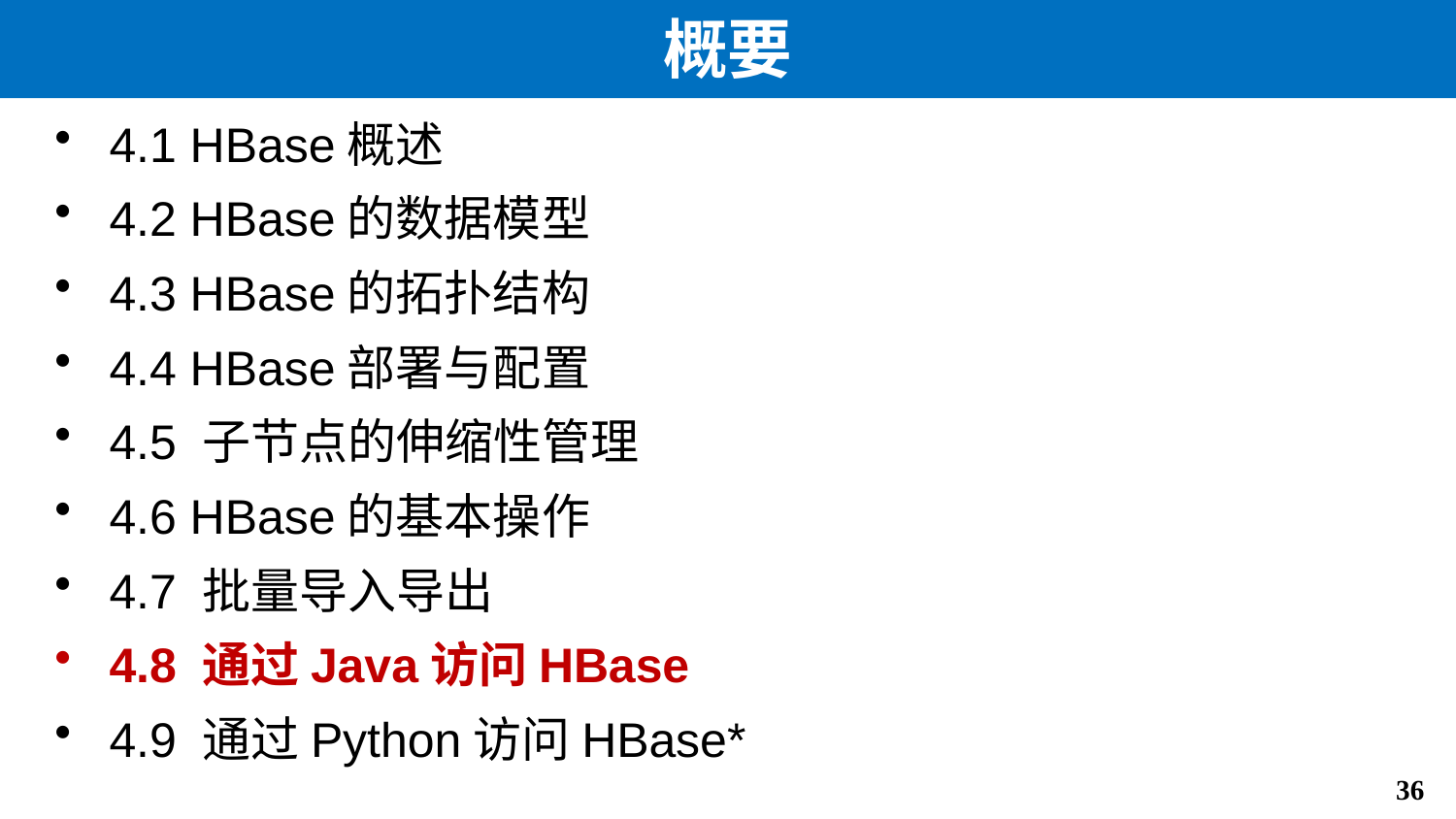

# 概要
4.1 HBase概述
4.2 HBase的数据模型
4.3 HBase的拓扑结构
4.4 HBase部署与配置
4.5 子节点的伸缩性管理
4.6 HBase的基本操作
4.7 批量导入导出
4.8 通过Java访问HBase
4.9 通过Python访问HBase*